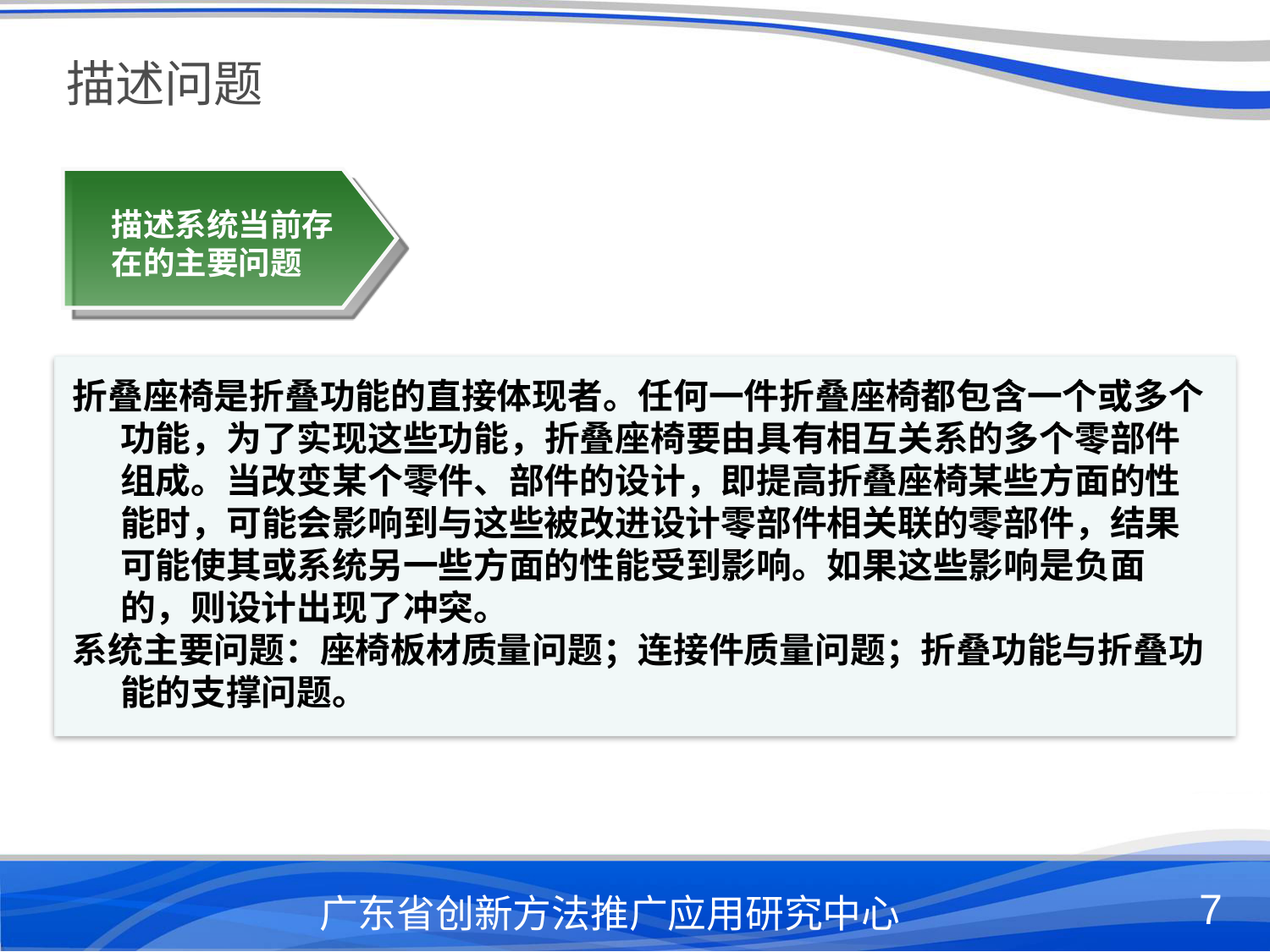

描述问题

描述系统当前存在的主要问题
折叠座椅是折叠功能的直接体现者。任何一件折叠座椅都包含一个或多个功能，为了实现这些功能，折叠座椅要由具有相互关系的多个零部件组成。当改变某个零件、部件的设计，即提高折叠座椅某些方面的性能时，可能会影响到与这些被改进设计零部件相关联的零部件，结果可能使其或系统另一些方面的性能受到影响。如果这些影响是负面的，则设计出现了冲突。
系统主要问题：座椅板材质量问题；连接件质量问题；折叠功能与折叠功能的支撑问题。

广东省创新方法推广应用研究中心
7